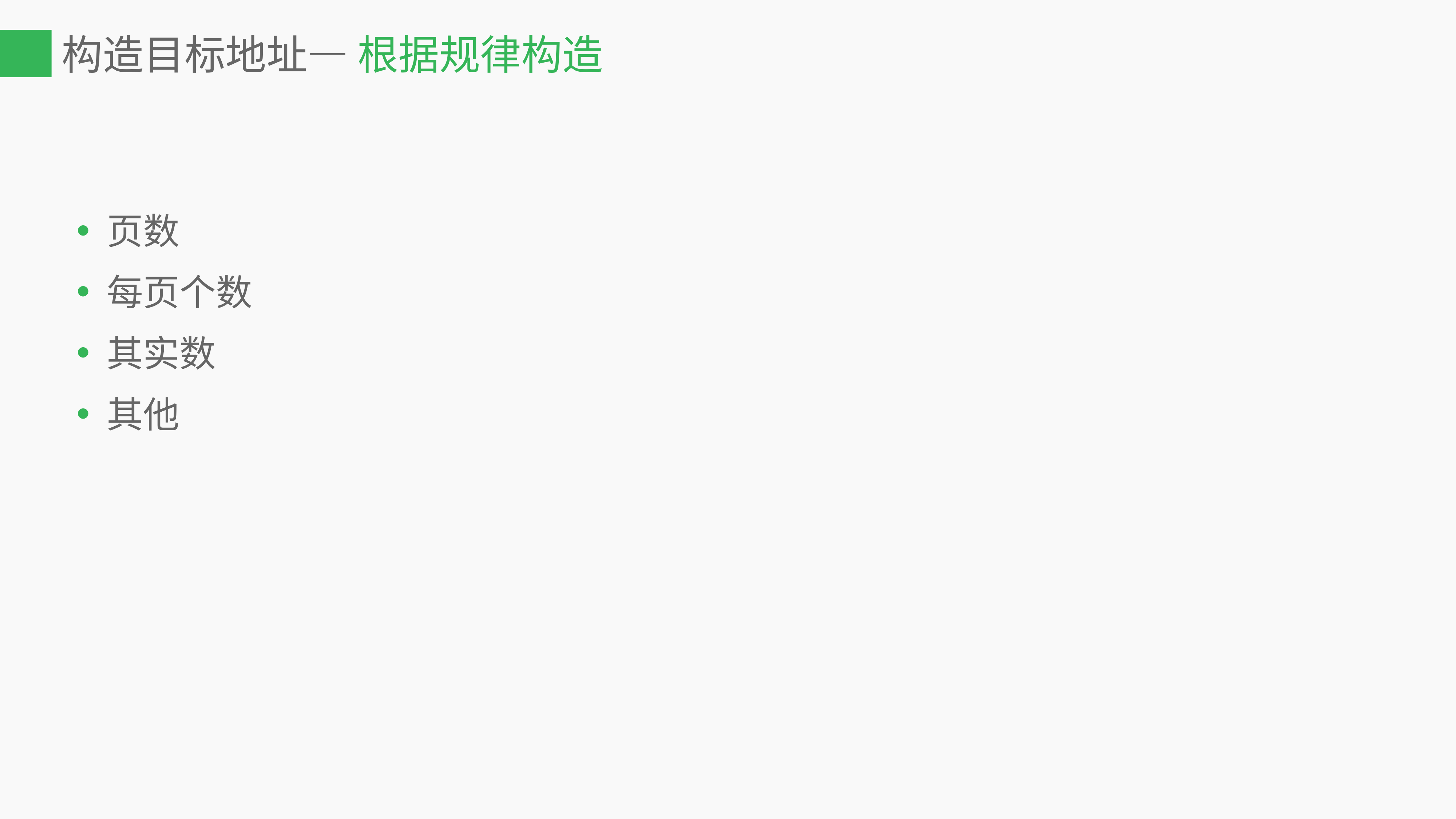

# 构造目标地址— 根据规律构造
页数
每页个数
其实数
其他